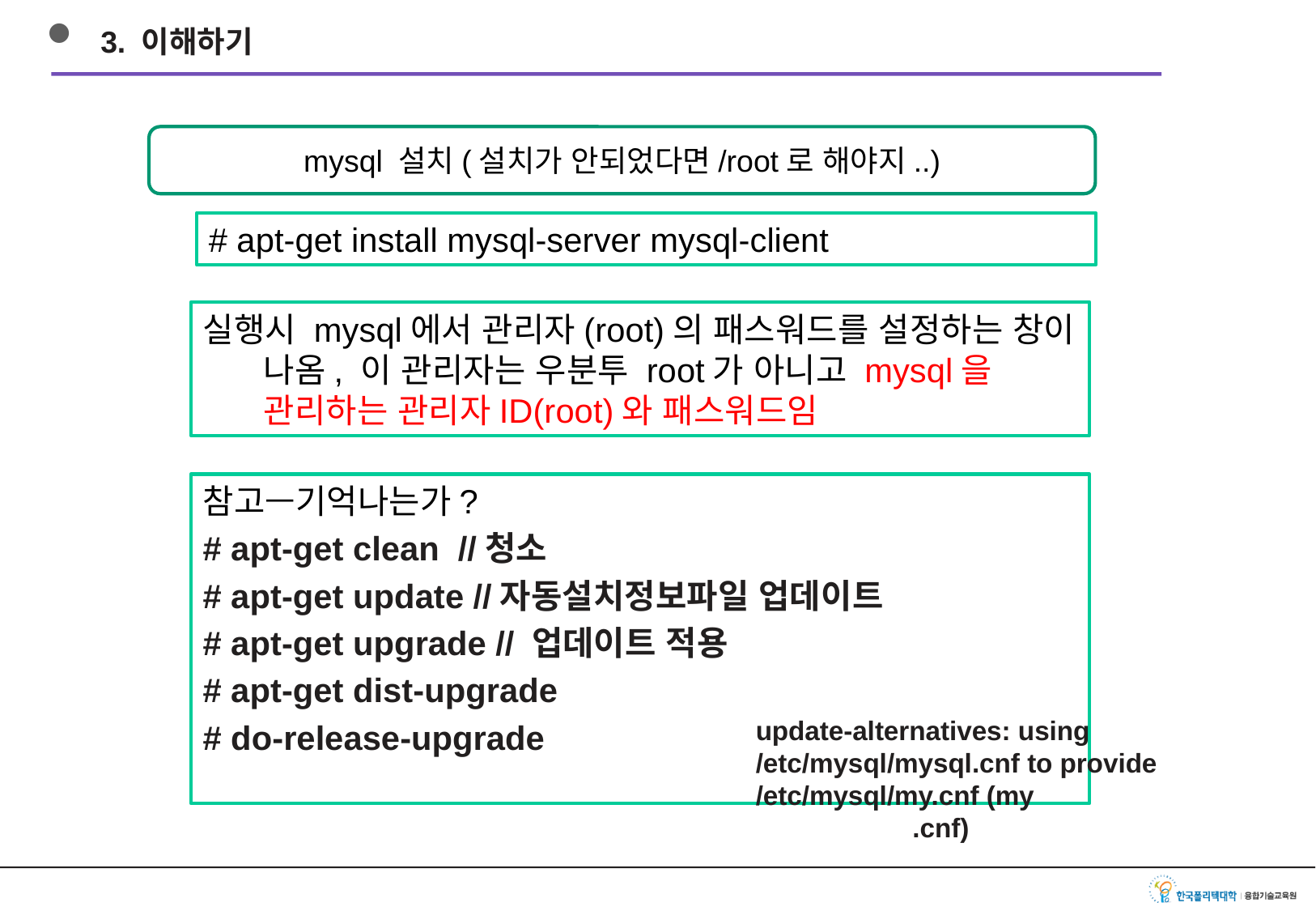

3. 이해하기
mysql 설치(설치가 안되었다면/root로 해야지..)
# apt-get install mysql-server mysql-client
실행시 mysql에서 관리자(root)의 패스워드를 설정하는 창이 나옴, 이 관리자는 우분투 root가 아니고 mysql을 관리하는 관리자ID(root)와 패스워드임
참고—기억나는가?
# apt-get clean  //청소
# apt-get update //자동설치정보파일 업데이트
# apt-get upgrade // 업데이트 적용
# apt-get dist-upgrade
# do-release-upgrade

update-alternatives: using /etc/mysql/mysql.cnf to provide /etc/mysql/my.cnf (my                                            .cnf)